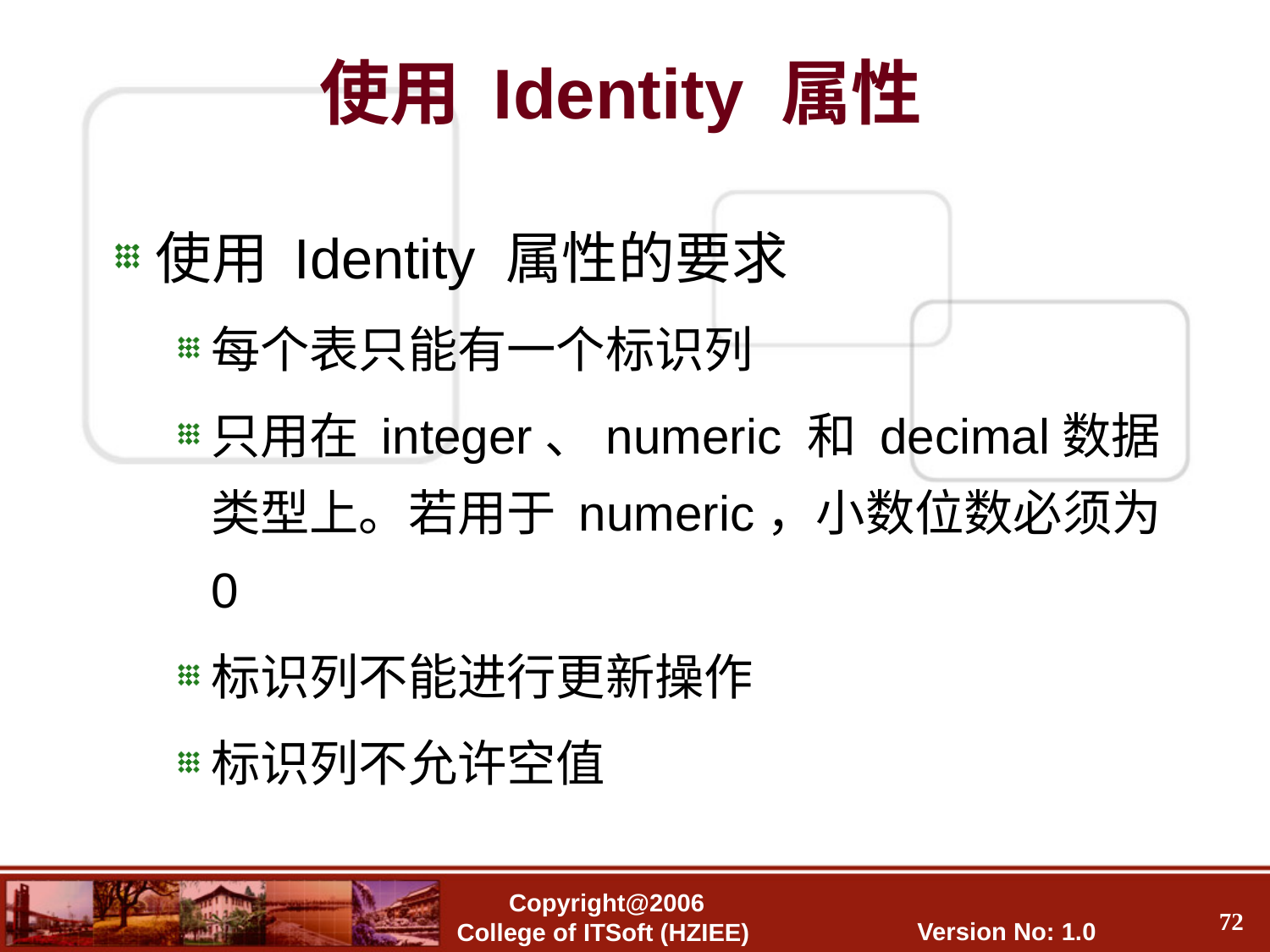

使用 Identity 属性
使用 Identity 属性的要求
每个表只能有一个标识列
只用在 integer、numeric 和 decimal数据类型上。若用于 numeric，小数位数必须为0
标识列不能进行更新操作
标识列不允许空值